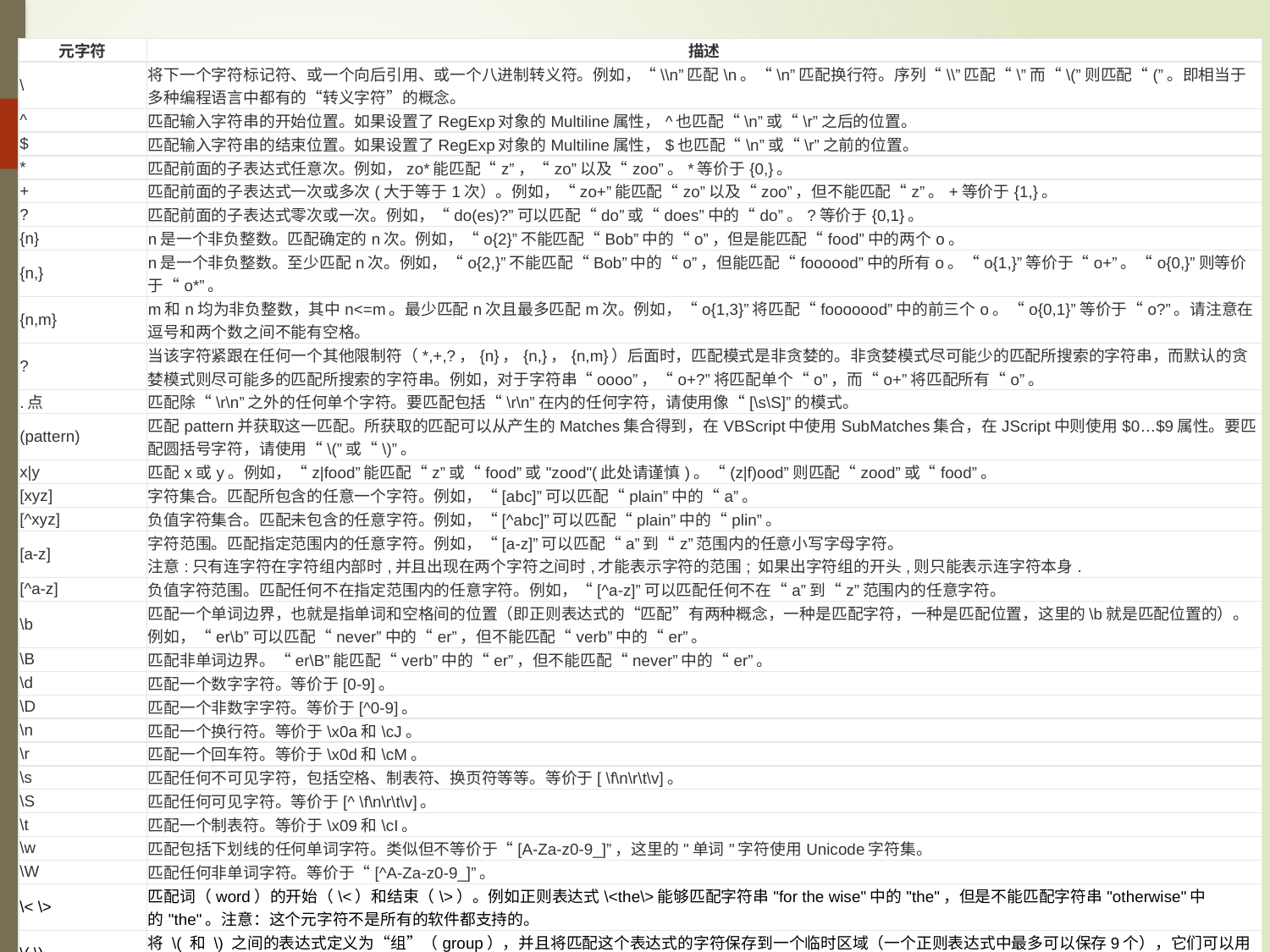

| 元字符 | 描述 |
| --- | --- |
| \ | 将下一个字符标记符、或一个向后引用、或一个八进制转义符。例如，“\\n”匹配\n。“\n”匹配换行符。序列“\\”匹配“\”而“\(”则匹配“(”。即相当于多种编程语言中都有的“转义字符”的概念。 |
| ^ | 匹配输入字符串的开始位置。如果设置了RegExp对象的Multiline属性，^也匹配“\n”或“\r”之后的位置。 |
| $ | 匹配输入字符串的结束位置。如果设置了RegExp对象的Multiline属性，$也匹配“\n”或“\r”之前的位置。 |
| \* | 匹配前面的子表达式任意次。例如，zo\*能匹配“z”，“zo”以及“zoo”。\*等价于{0,}。 |
| + | 匹配前面的子表达式一次或多次(大于等于1次）。例如，“zo+”能匹配“zo”以及“zoo”，但不能匹配“z”。+等价于{1,}。 |
| ? | 匹配前面的子表达式零次或一次。例如，“do(es)?”可以匹配“do”或“does”中的“do”。?等价于{0,1}。 |
| {n} | n是一个非负整数。匹配确定的n次。例如，“o{2}”不能匹配“Bob”中的“o”，但是能匹配“food”中的两个o。 |
| {n,} | n是一个非负整数。至少匹配n次。例如，“o{2,}”不能匹配“Bob”中的“o”，但能匹配“foooood”中的所有o。“o{1,}”等价于“o+”。“o{0,}”则等价于“o\*”。 |
| {n,m} | m和n均为非负整数，其中n<=m。最少匹配n次且最多匹配m次。例如，“o{1,3}”将匹配“fooooood”中的前三个o。“o{0,1}”等价于“o?”。请注意在逗号和两个数之间不能有空格。 |
| ? | 当该字符紧跟在任何一个其他限制符（\*,+,?，{n}，{n,}，{n,m}）后面时，匹配模式是非贪婪的。非贪婪模式尽可能少的匹配所搜索的字符串，而默认的贪婪模式则尽可能多的匹配所搜索的字符串。例如，对于字符串“oooo”，“o+?”将匹配单个“o”，而“o+”将匹配所有“o”。 |
| .点 | 匹配除“\r\n”之外的任何单个字符。要匹配包括“\r\n”在内的任何字符，请使用像“[\s\S]”的模式。 |
| (pattern) | 匹配pattern并获取这一匹配。所获取的匹配可以从产生的Matches集合得到，在VBScript中使用SubMatches集合，在JScript中则使用$0…$9属性。要匹配圆括号字符，请使用“\(”或“\)”。 |
| x|y | 匹配x或y。例如，“z|food”能匹配“z”或“food”或"zood"(此处请谨慎)。“(z|f)ood”则匹配“zood”或“food”。 |
| [xyz] | 字符集合。匹配所包含的任意一个字符。例如，“[abc]”可以匹配“plain”中的“a”。 |
| [^xyz] | 负值字符集合。匹配未包含的任意字符。例如，“[^abc]”可以匹配“plain”中的“plin”。 |
| [a-z] | 字符范围。匹配指定范围内的任意字符。例如，“[a-z]”可以匹配“a”到“z”范围内的任意小写字母字符。 注意:只有连字符在字符组内部时,并且出现在两个字符之间时,才能表示字符的范围; 如果出字符组的开头,则只能表示连字符本身. |
| [^a-z] | 负值字符范围。匹配任何不在指定范围内的任意字符。例如，“[^a-z]”可以匹配任何不在“a”到“z”范围内的任意字符。 |
| \b | 匹配一个单词边界，也就是指单词和空格间的位置（即正则表达式的“匹配”有两种概念，一种是匹配字符，一种是匹配位置，这里的\b就是匹配位置的）。例如，“er\b”可以匹配“never”中的“er”，但不能匹配“verb”中的“er”。 |
| \B | 匹配非单词边界。“er\B”能匹配“verb”中的“er”，但不能匹配“never”中的“er”。 |
| \d | 匹配一个数字字符。等价于[0-9]。 |
| \D | 匹配一个非数字字符。等价于[^0-9]。 |
| \n | 匹配一个换行符。等价于\x0a和\cJ。 |
| \r | 匹配一个回车符。等价于\x0d和\cM。 |
| \s | 匹配任何不可见字符，包括空格、制表符、换页符等等。等价于[ \f\n\r\t\v]。 |
| \S | 匹配任何可见字符。等价于[^ \f\n\r\t\v]。 |
| \t | 匹配一个制表符。等价于\x09和\cI。 |
| \w | 匹配包括下划线的任何单词字符。类似但不等价于“[A-Za-z0-9\_]”，这里的"单词"字符使用Unicode字符集。 |
| \W | 匹配任何非单词字符。等价于“[^A-Za-z0-9\_]”。 |
| \< \> | 匹配词（word）的开始（\<）和结束（\>）。例如正则表达式\<the\>能够匹配字符串"for the wise"中的"the"，但是不能匹配字符串"otherwise"中的"the"。注意：这个元字符不是所有的软件都支持的。 |
| \( \) | 将 \( 和 \) 之间的表达式定义为“组”（group），并且将匹配这个表达式的字符保存到一个临时区域（一个正则表达式中最多可以保存9个），它们可以用 \1 到\9 的符号来引用。 |
| | | 将两个匹配条件进行逻辑“或”（Or）运算。例如正则表达式(him|her) 匹配"it belongs to him"和"it belongs to her"，但是不能匹配"it belongs to them."。注意：这个元字符不是所有的软件都支持的。 |
| + | 匹配1或多个正好在它之前的那个字符。例如正则表达式9+匹配9、99、999等。注意：这个元字符不是所有的软件都支持的。 |
| ? | 匹配0或1个正好在它之前的那个字符。注意：这个元字符不是所有的软件都支持的。 |
| {i} {i,j} | 匹配指定数目的字符，这些字符是在它之前的表达式定义的。例如正则表达式A[0-9]{3} 能够匹配字符"A"后面跟着正好3个数字字符的串，例如A123、A348等，但是不匹配A1234。而正则表达式[0-9]{4,6} 匹配连续的任意4个、5个或者6个数字 |